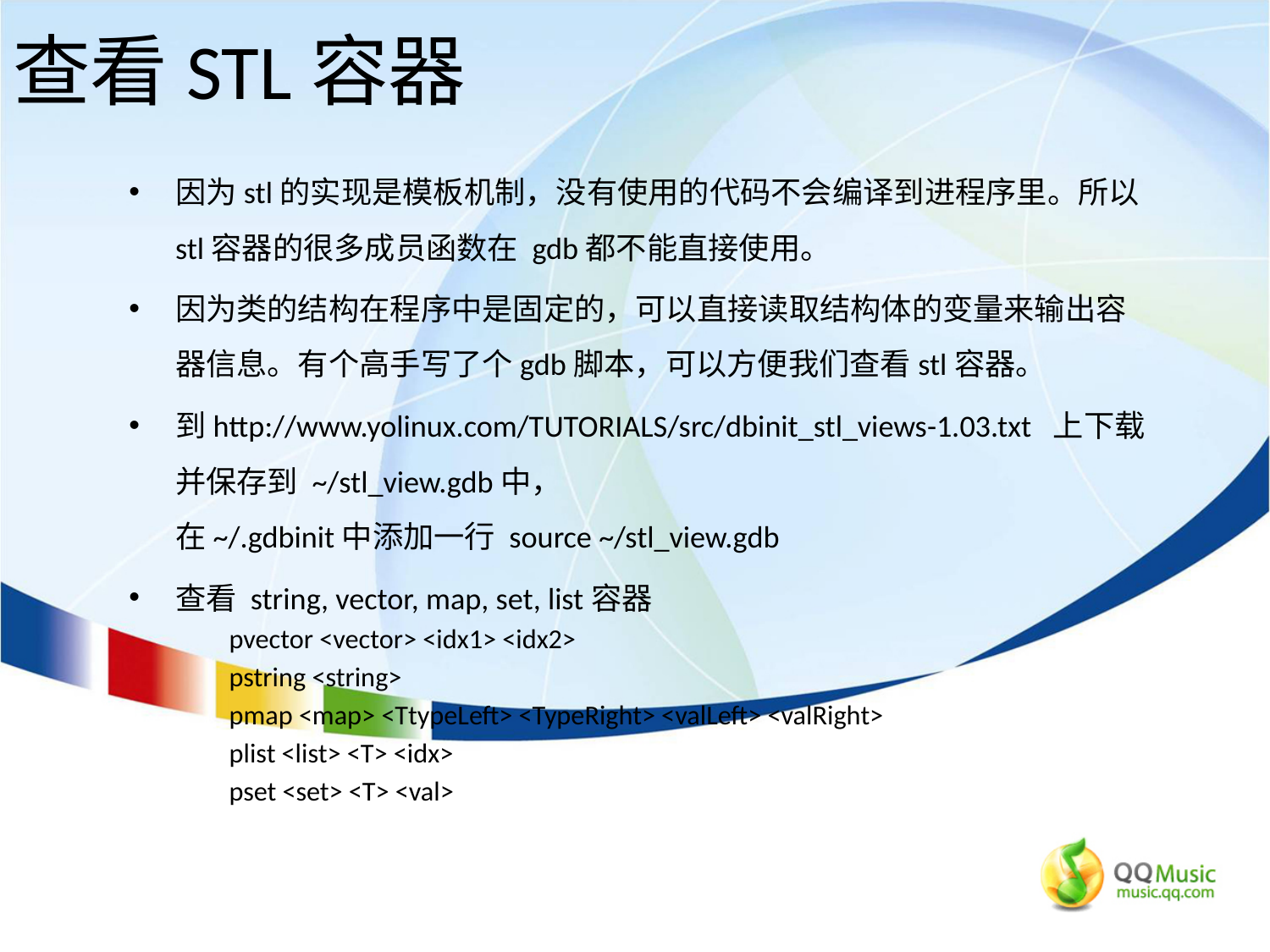

查看STL容器
因为stl的实现是模板机制，没有使用的代码不会编译到进程序里。所以stl容器的很多成员函数在 gdb都不能直接使用。
因为类的结构在程序中是固定的，可以直接读取结构体的变量来输出容器信息。有个高手写了个gdb脚本，可以方便我们查看stl容器。
到http://www.yolinux.com/TUTORIALS/src/dbinit_stl_views-1.03.txt  上下载并保存到 ~/stl_view.gdb中，
在~/.gdbinit中添加一行 source ~/stl_view.gdb
查看 string, vector, map, set, list容器
	pvector <vector> <idx1> <idx2>
	pstring <string>
	pmap <map> <TtypeLeft> <TypeRight> <valLeft> <valRight>
	plist <list> <T> <idx>
	pset <set> <T> <val>